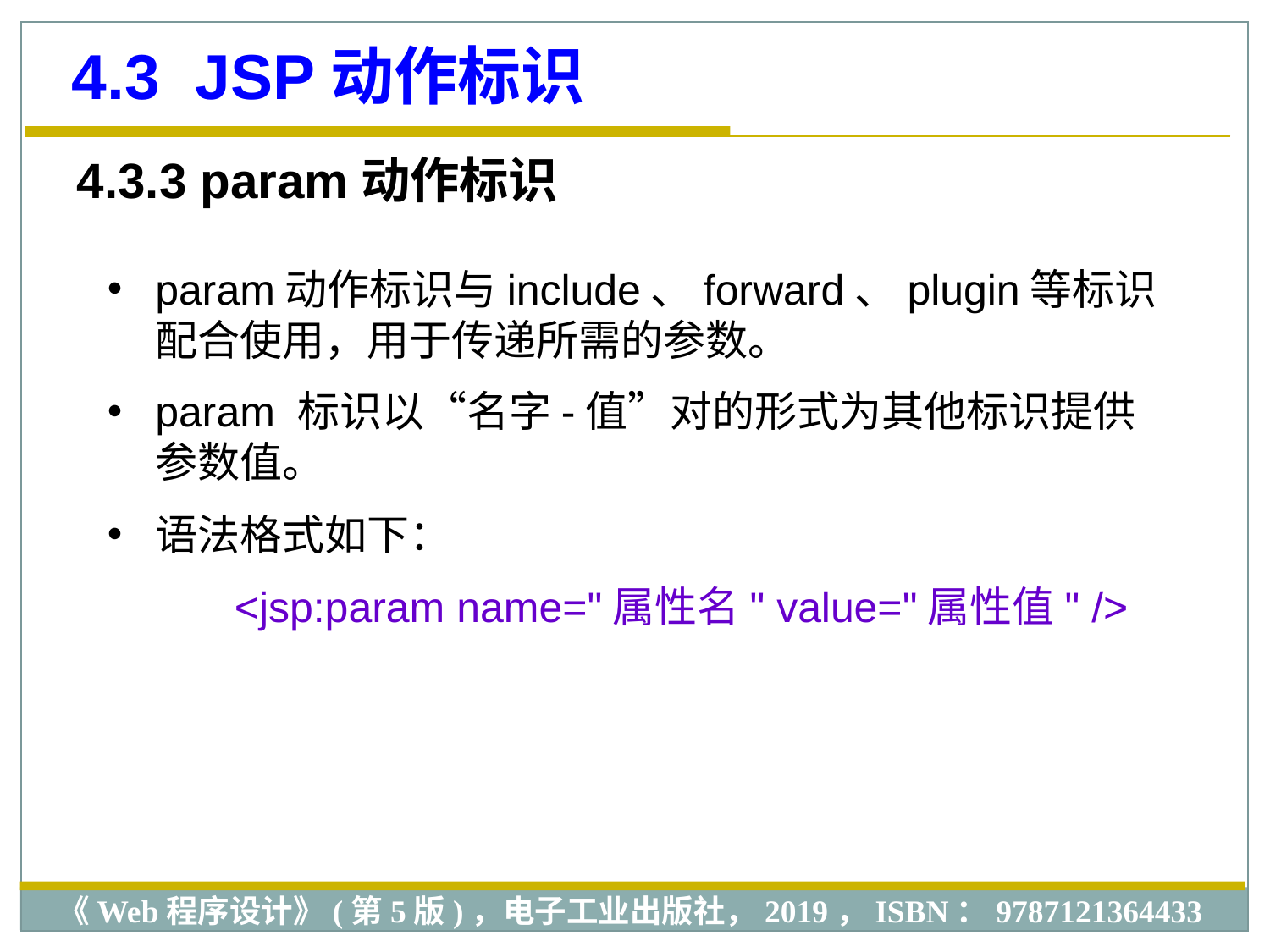

4.3  JSP动作标识
4.3.3 param动作标识
param动作标识与include、forward、plugin等标识配合使用，用于传递所需的参数。
param 标识以“名字-值”对的形式为其他标识提供参数值。
语法格式如下：
<jsp:param name="属性名" value="属性值" />